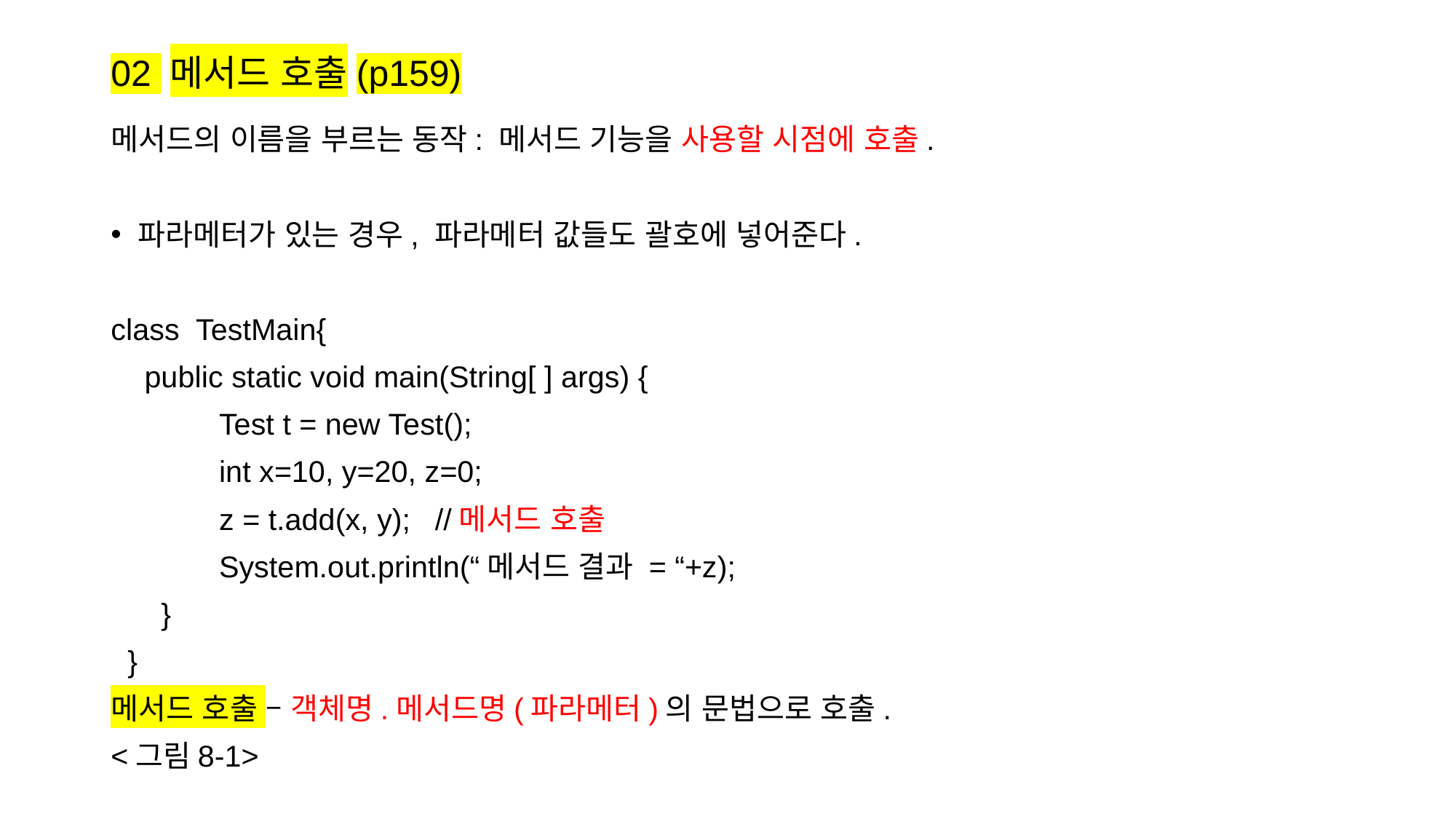

# 02 메서드 호출(p159)
메서드의 이름을 부르는 동작: 메서드 기능을 사용할 시점에 호출.

파라메터가 있는 경우, 파라메터 값들도 괄호에 넣어준다.

class  TestMain{
    public static void main(String[ ] args) {
	Test t = new Test();
	int x=10, y=20, z=0;
	z = t.add(x, y);		//메서드 호출
	System.out.println(“메서드 결과 = “+z);
      }
  }
메서드 호출 – 객체명.메서드명(파라메터)의 문법으로 호출.
<그림8-1>